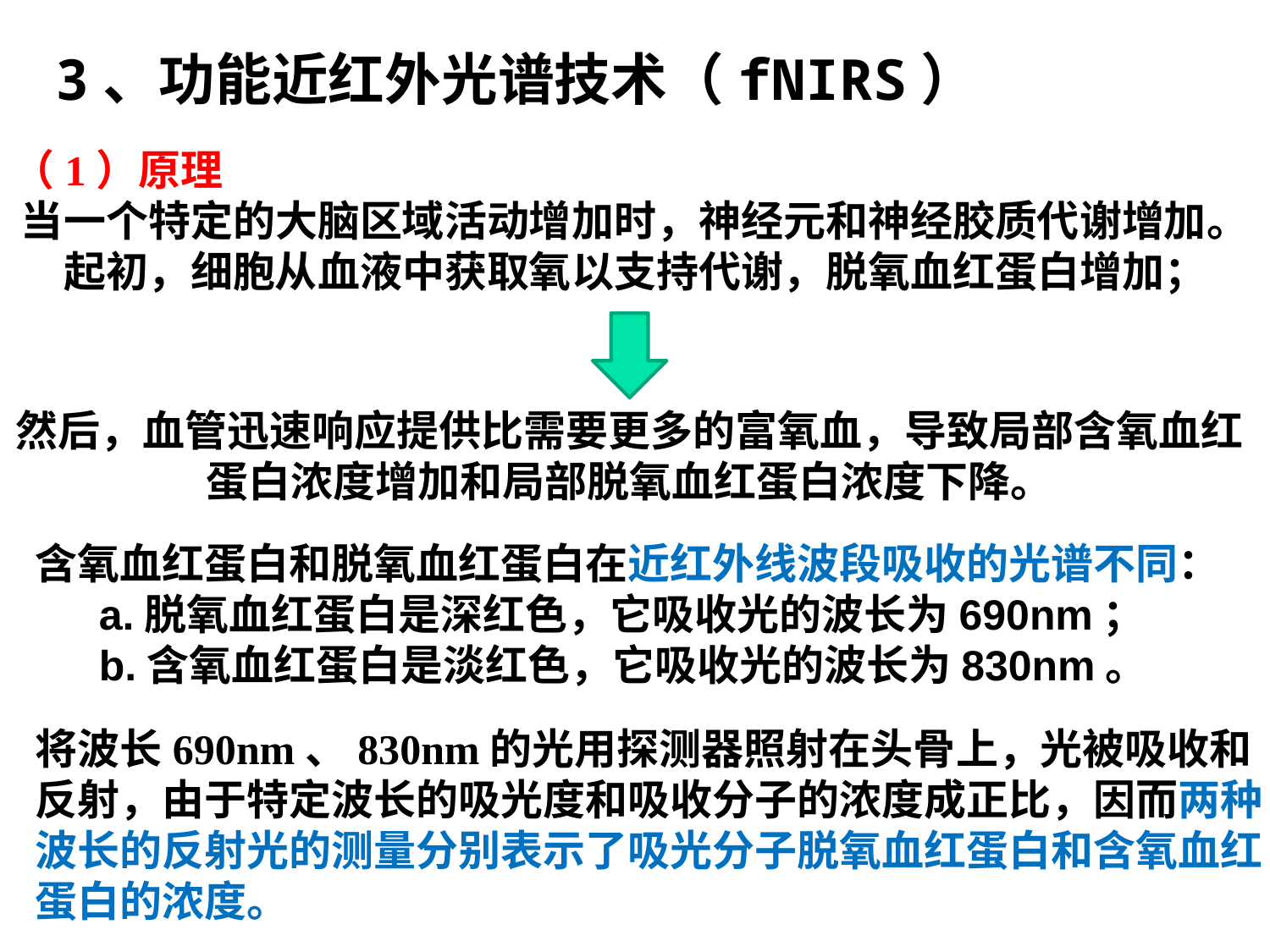

# 3、功能近红外光谱技术（fNIRS）
（1）原理
当一个特定的大脑区域活动增加时，神经元和神经胶质代谢增加。
起初，细胞从血液中获取氧以支持代谢，脱氧血红蛋白增加；

然后，血管迅速响应提供比需要更多的富氧血，导致局部含氧血红蛋白浓度增加和局部脱氧血红蛋白浓度下降。

含氧血红蛋白和脱氧血红蛋白在近红外线波段吸收的光谱不同：
a.脱氧血红蛋白是深红色，它吸收光的波长为690nm；
b.含氧血红蛋白是淡红色，它吸收光的波长为830nm。
将波长690nm、830nm的光用探测器照射在头骨上，光被吸收和反射，由于特定波长的吸光度和吸收分子的浓度成正比，因而两种波长的反射光的测量分别表示了吸光分子脱氧血红蛋白和含氧血红蛋白的浓度。